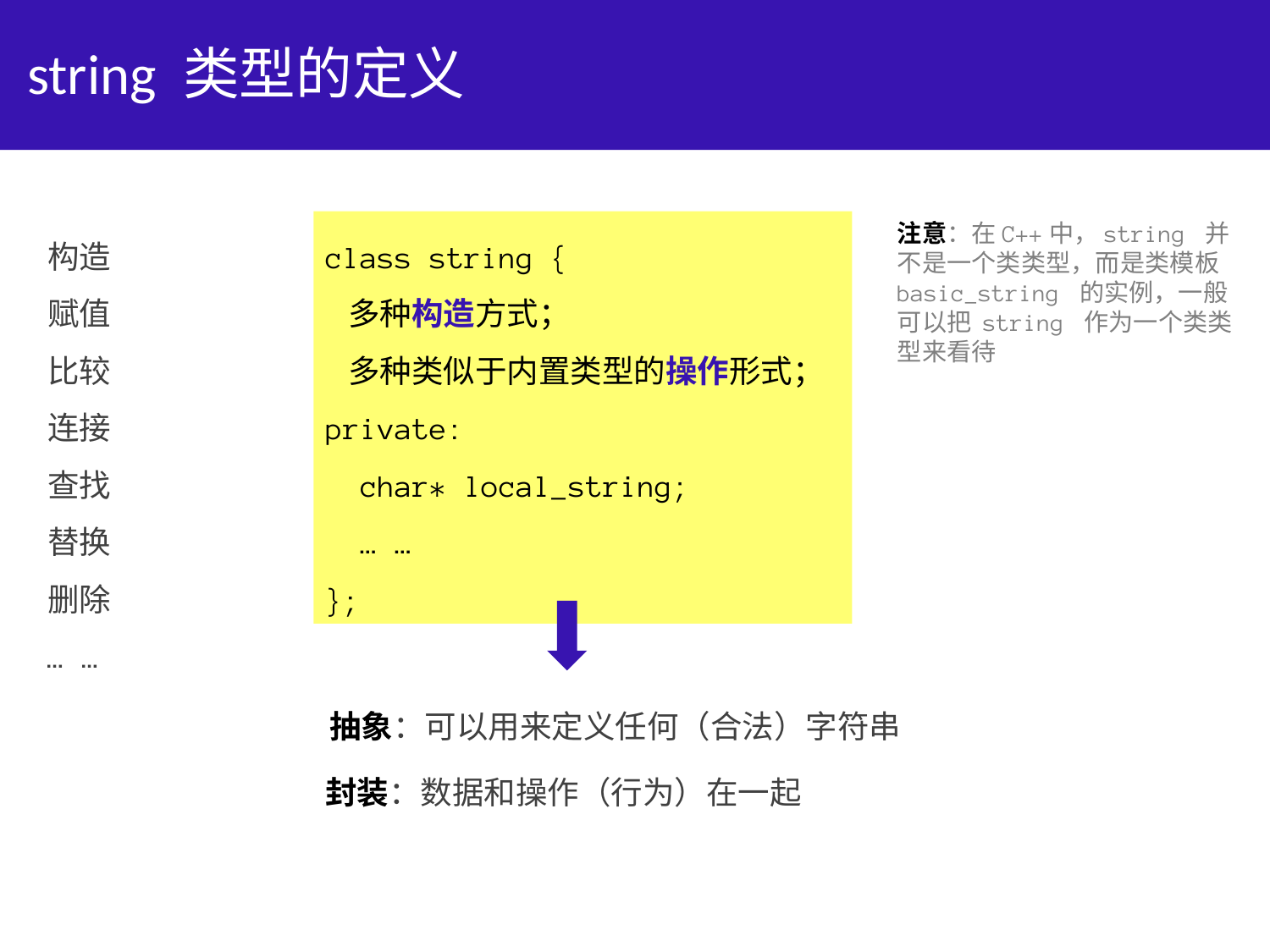

# string 类型的定义
注意：在C++中，string 并不是一个类类型，而是类模板 basic_string 的实例，一般可以把 string 作为一个类类型来看待
构造
赋值
比较
连接
查找
替换
删除
… …
class string {
  多种构造方式；
  多种类似于内置类型的操作形式；
private:
  char* local_string;
  … …
};

抽象：可以用来定义任何（合法）字符串
封装：数据和操作（行为）在一起
75